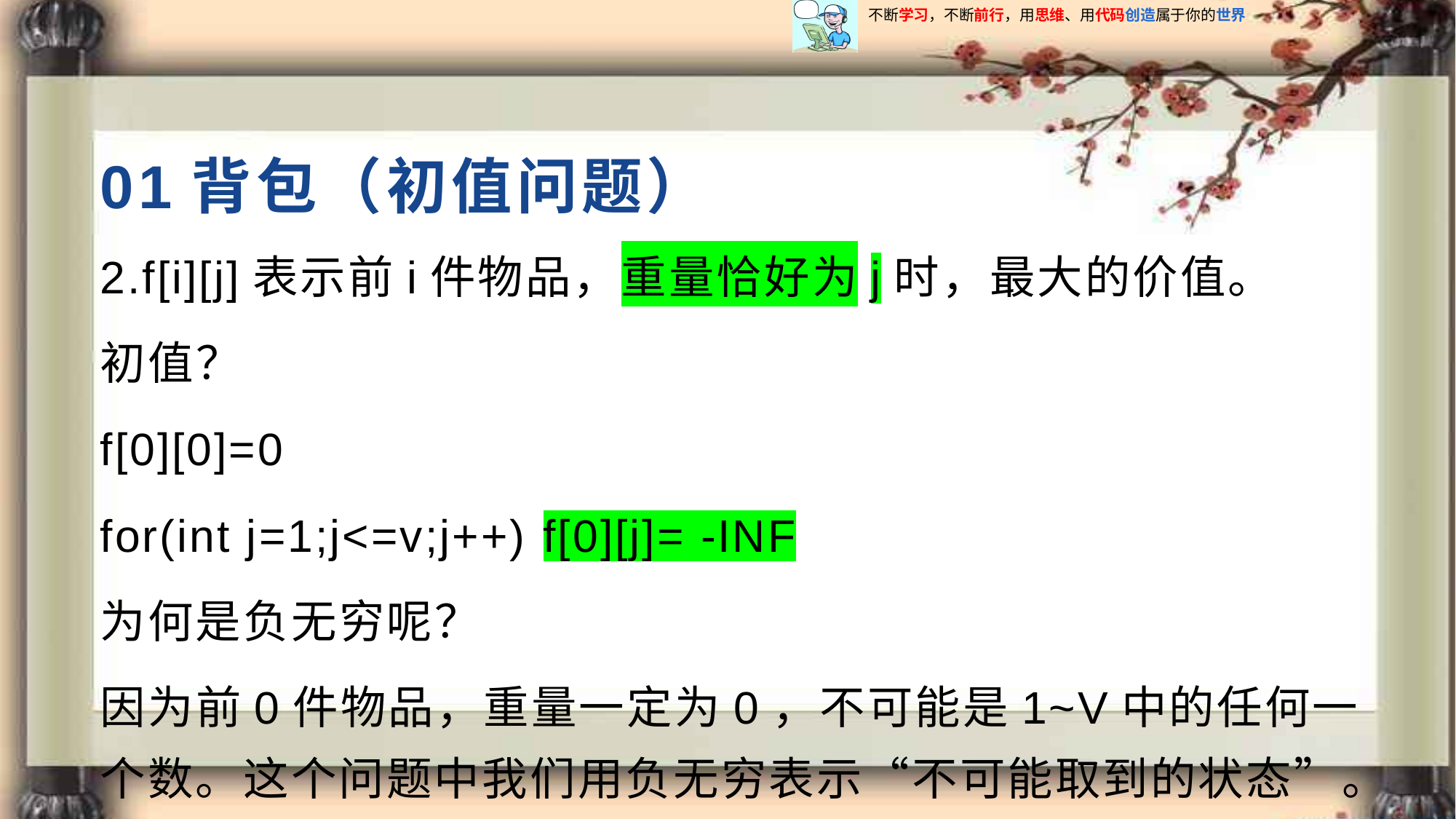

# 01背包（初值问题）
2.f[i][j]表示前i件物品，重量恰好为j时，最大的价值。
初值？
f[0][0]=0
for(int j=1;j<=v;j++) f[0][j]= -INF
为何是负无穷呢？
因为前0件物品，重量一定为0，不可能是1~V中的任何一个数。这个问题中我们用负无穷表示“不可能取到的状态”。